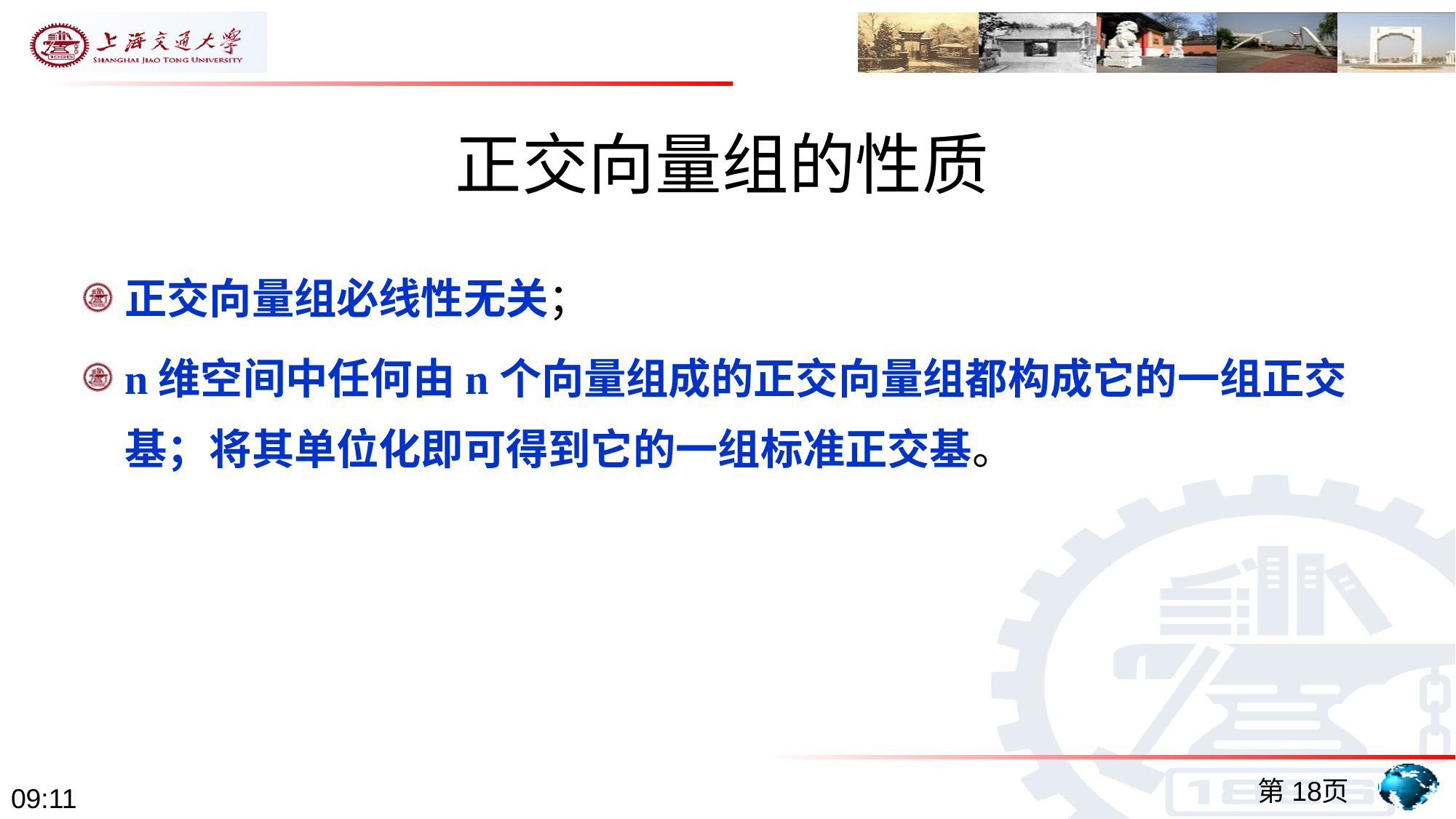

# 正交向量组的性质
正交向量组必线性无关；
n维空间中任何由n个向量组成的正交向量组都构成它的一组正交基；将其单位化即可得到它的一组标准正交基。
第18页
09:11